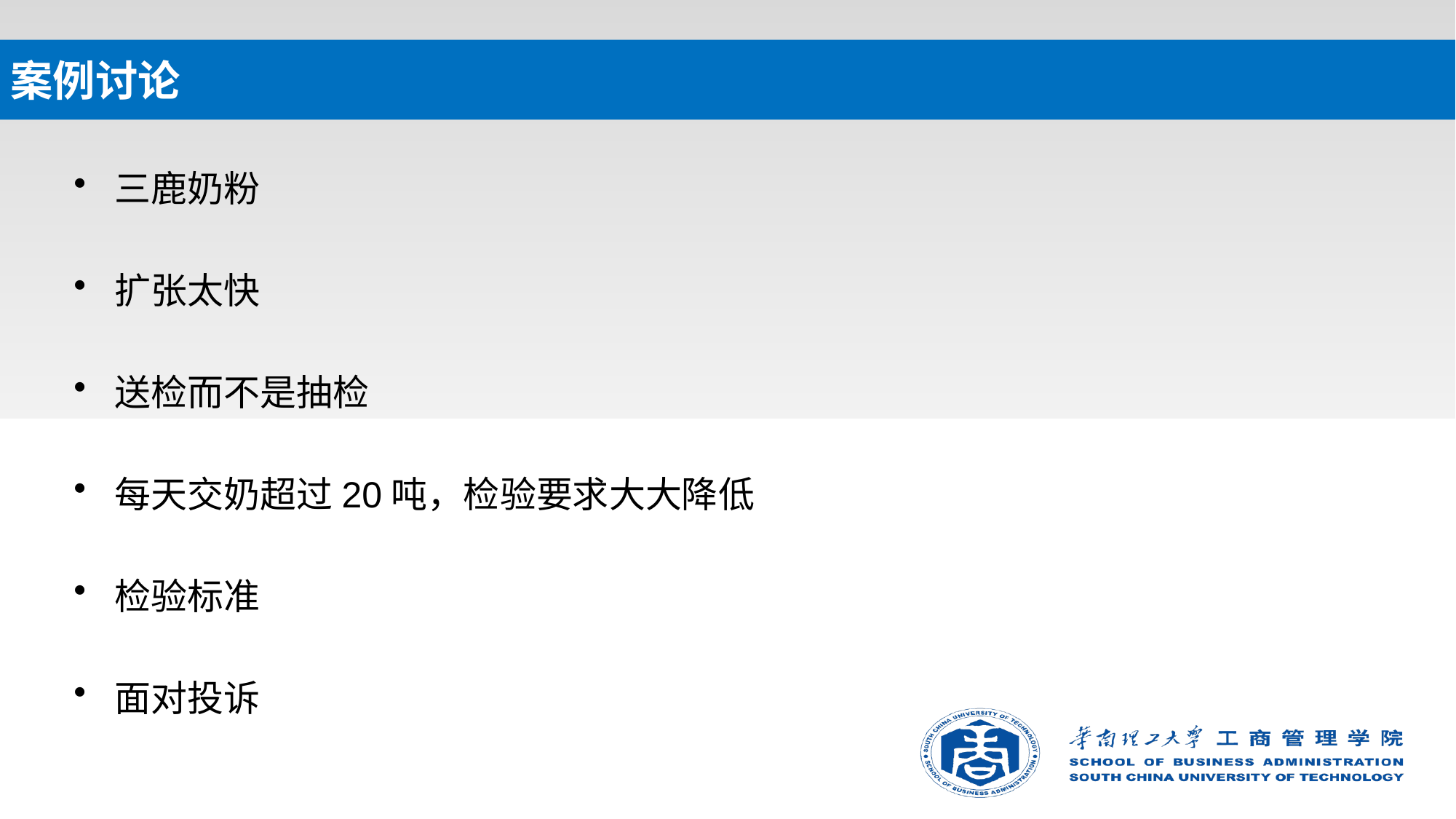

# 案例讨论
三鹿奶粉

扩张太快

送检而不是抽检

每天交奶超过20吨，检验要求大大降低

检验标准

面对投诉